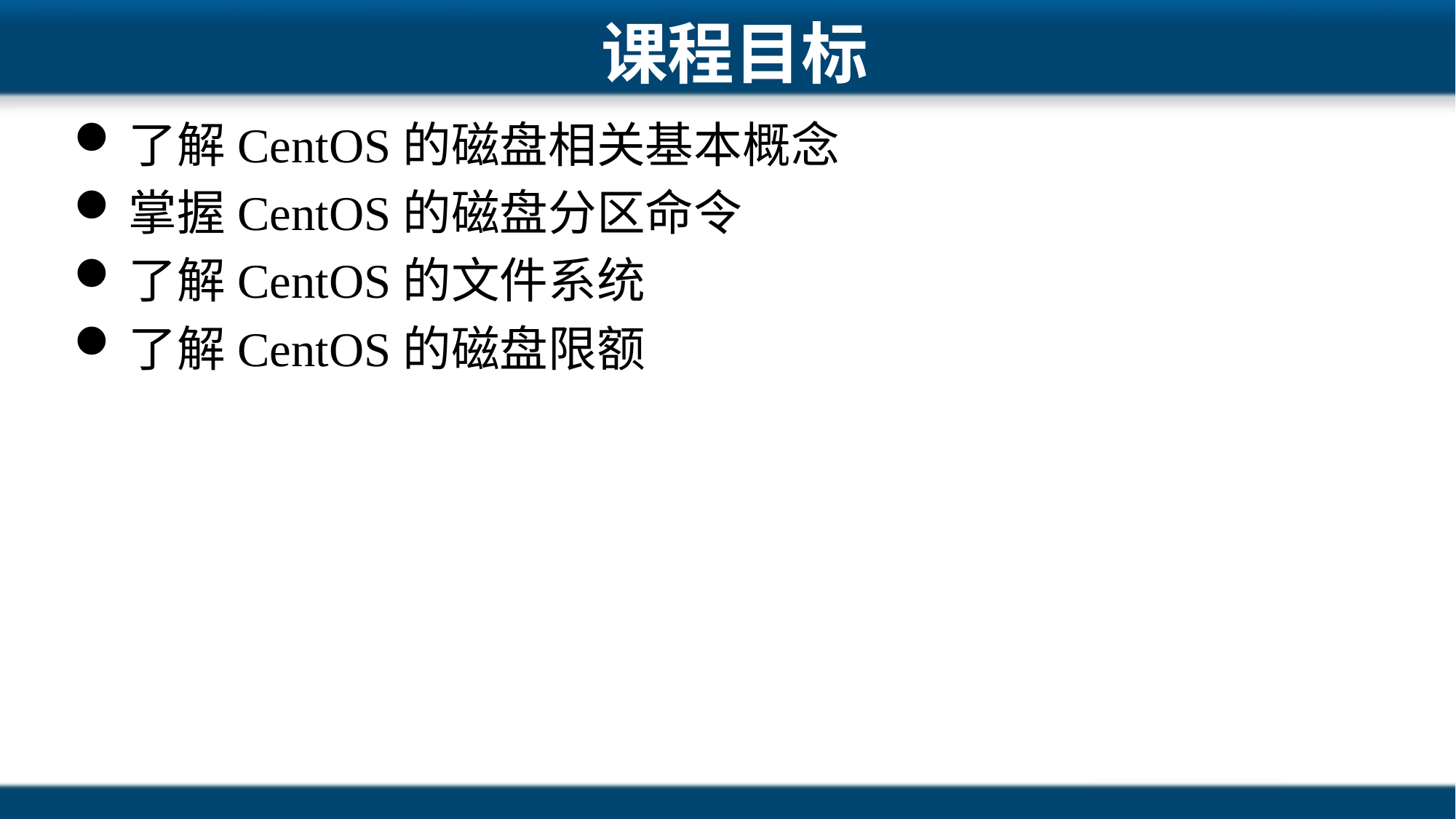

# 课程目标
了解CentOS的磁盘相关基本概念
掌握CentOS的磁盘分区命令
了解CentOS的文件系统
了解CentOS的磁盘限额